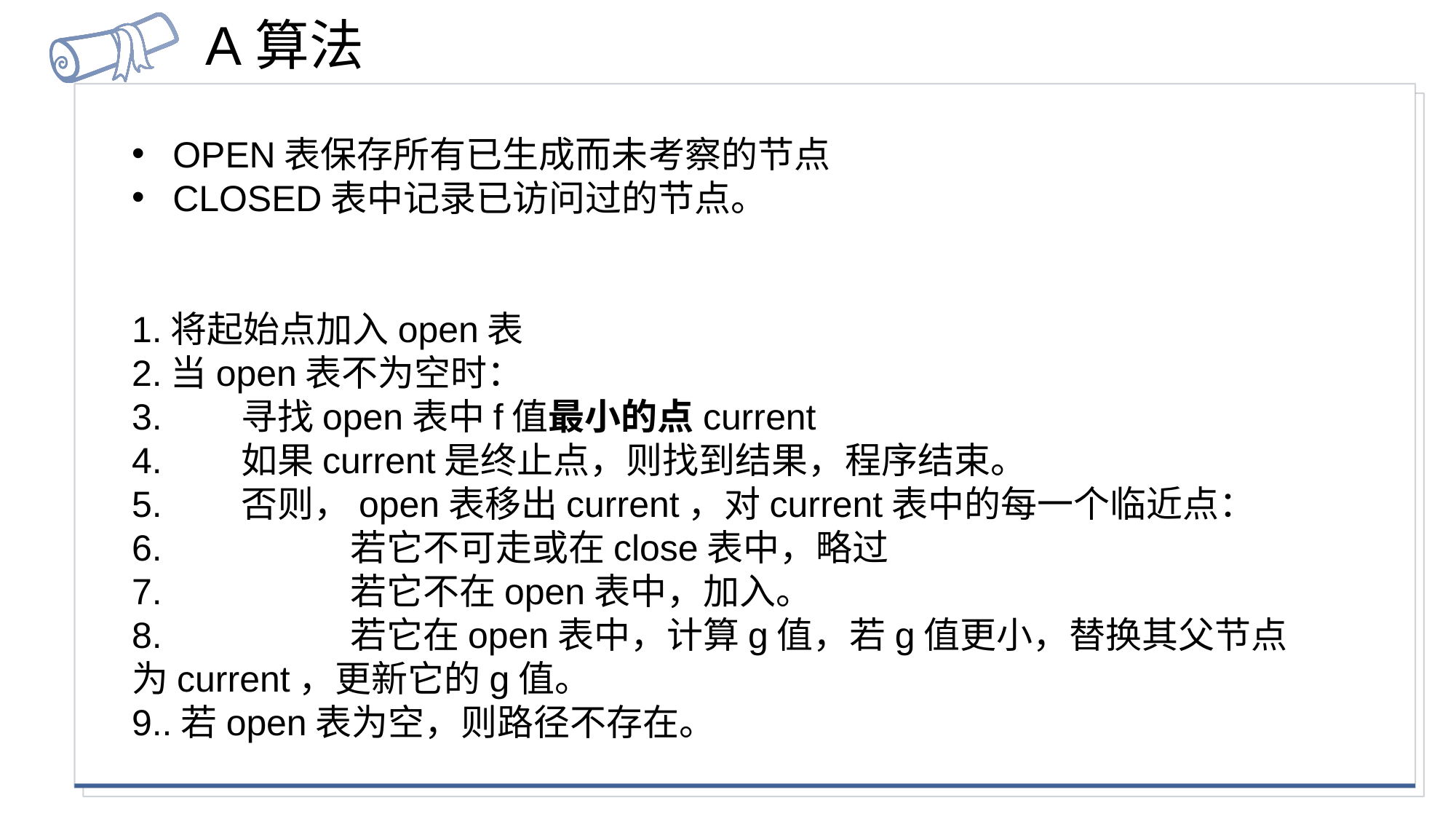

A算法
OPEN表保存所有已生成而未考察的节点
CLOSED表中记录已访问过的节点。

1.将起始点加入open表
2.当open表不为空时：
3.	寻找open表中f值最小的点current
4.	如果current是终止点，则找到结果，程序结束。
5.	否则，open表移出current，对current表中的每一个临近点：
6.		若它不可走或在close表中，略过
7.		若它不在open表中，加入。
8.		若它在open表中，计算g值，若g值更小，替换其父节点为current，更新它的g值。
9..若open表为空，则路径不存在。